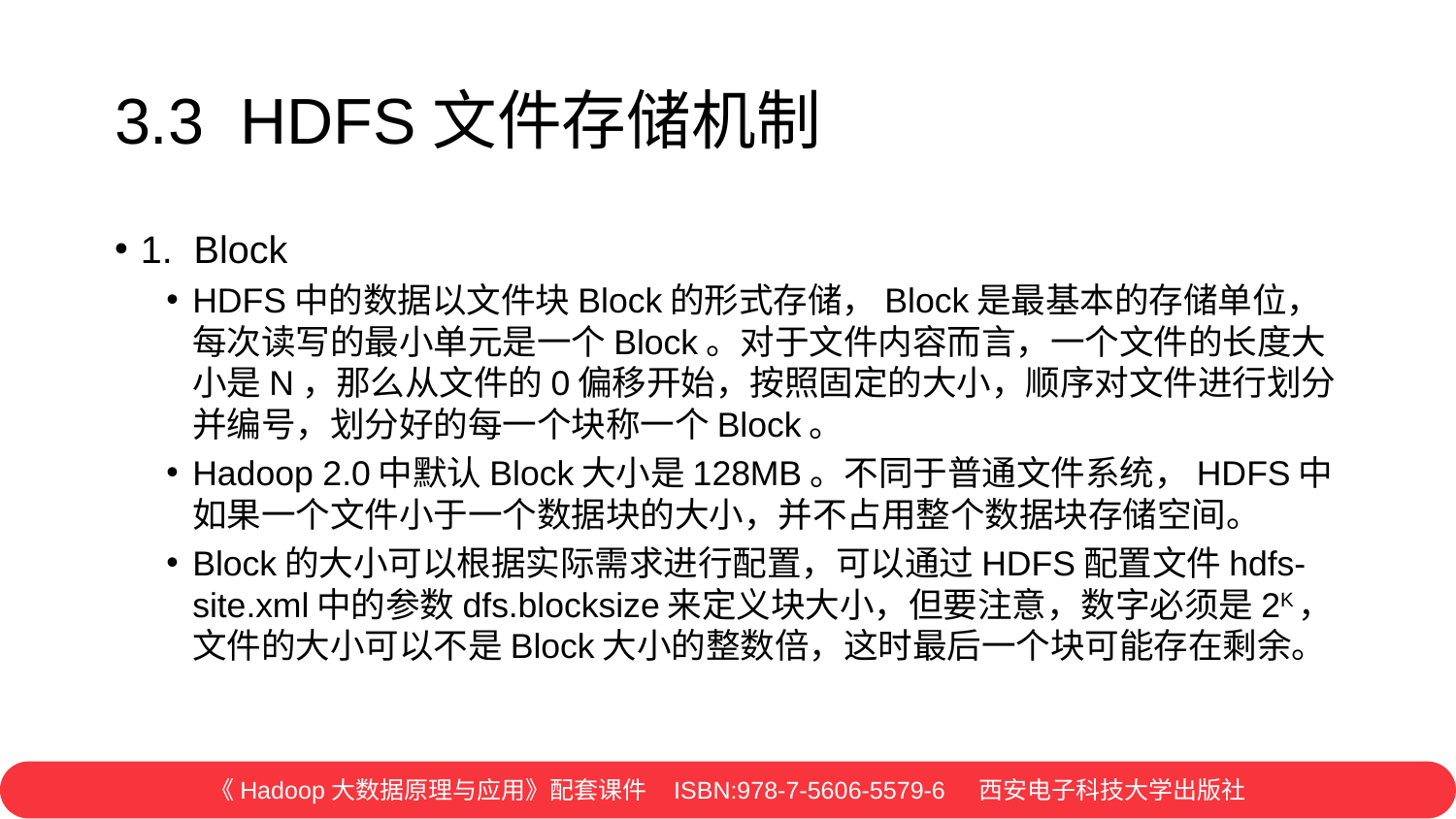

# 3.3  HDFS文件存储机制
1.  Block
HDFS中的数据以文件块Block的形式存储，Block是最基本的存储单位，每次读写的最小单元是一个Block。对于文件内容而言，一个文件的长度大小是N，那么从文件的0偏移开始，按照固定的大小，顺序对文件进行划分并编号，划分好的每一个块称一个Block。
Hadoop 2.0中默认Block大小是128MB。不同于普通文件系统，HDFS中如果一个文件小于一个数据块的大小，并不占用整个数据块存储空间。
Block的大小可以根据实际需求进行配置，可以通过HDFS配置文件hdfs-site.xml中的参数dfs.blocksize来定义块大小，但要注意，数字必须是2K，文件的大小可以不是Block大小的整数倍，这时最后一个块可能存在剩余。